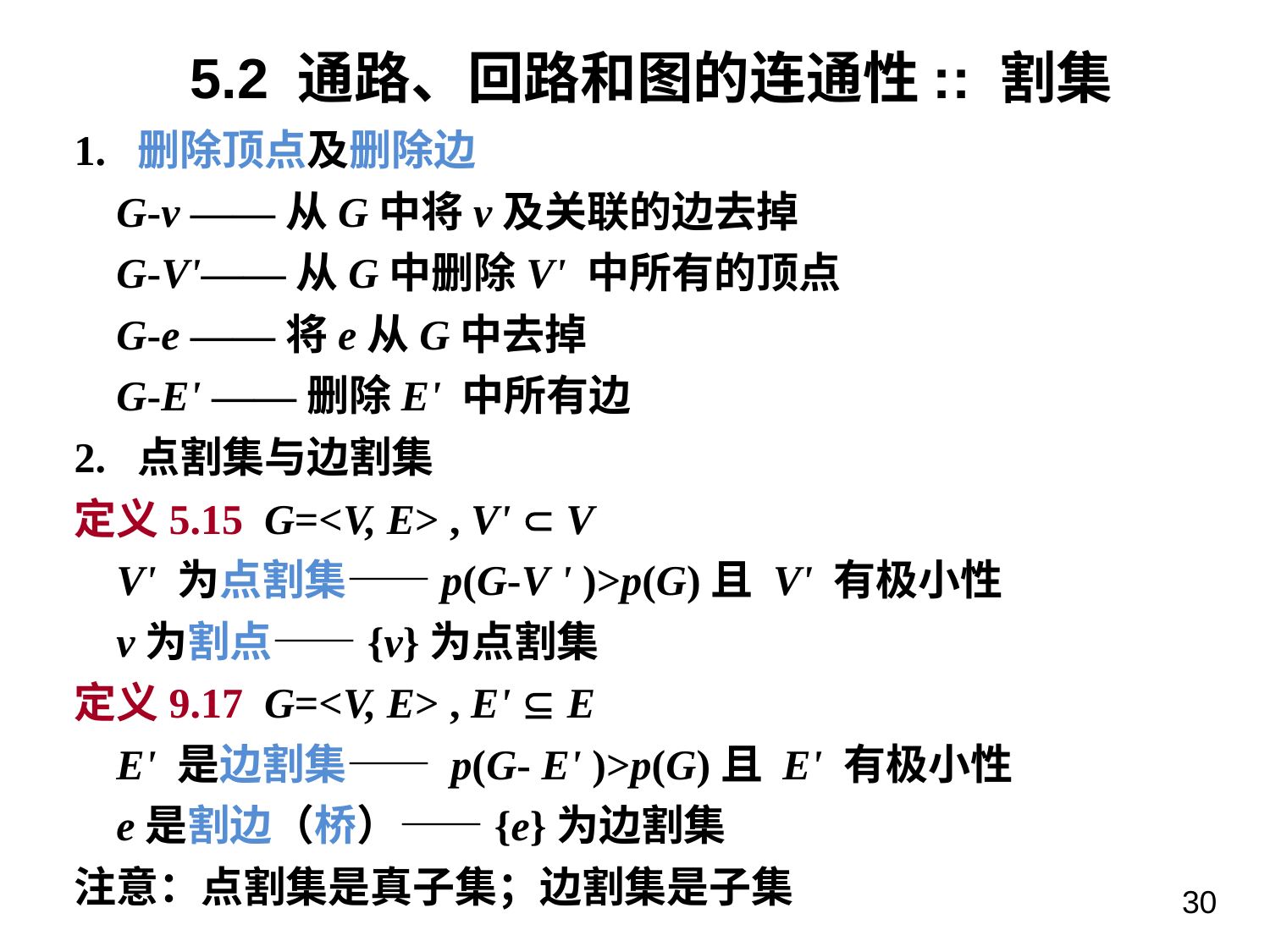

5.2 通路、回路和图的连通性:: 割集
1.  删除顶点及删除边
    G-v ——从G中将v及关联的边去掉
    G-V'——从G中删除V' 中所有的顶点
    G-e ——将e从G中去掉
    G-E' ——删除E' 中所有边
2.  点割集与边割集
定义5.15  G=<V, E> , V' ⊂ V
    V' 为点割集——p(G-V ' )>p(G)且 V' 有极小性
    v为割点——{v}为点割集
定义9.17  G=<V, E> , E' ⊆ E
    E' 是边割集—— p(G- E' )>p(G)且 E' 有极小性
    e是割边（桥）——{e}为边割集
注意：点割集是真子集；边割集是子集
30